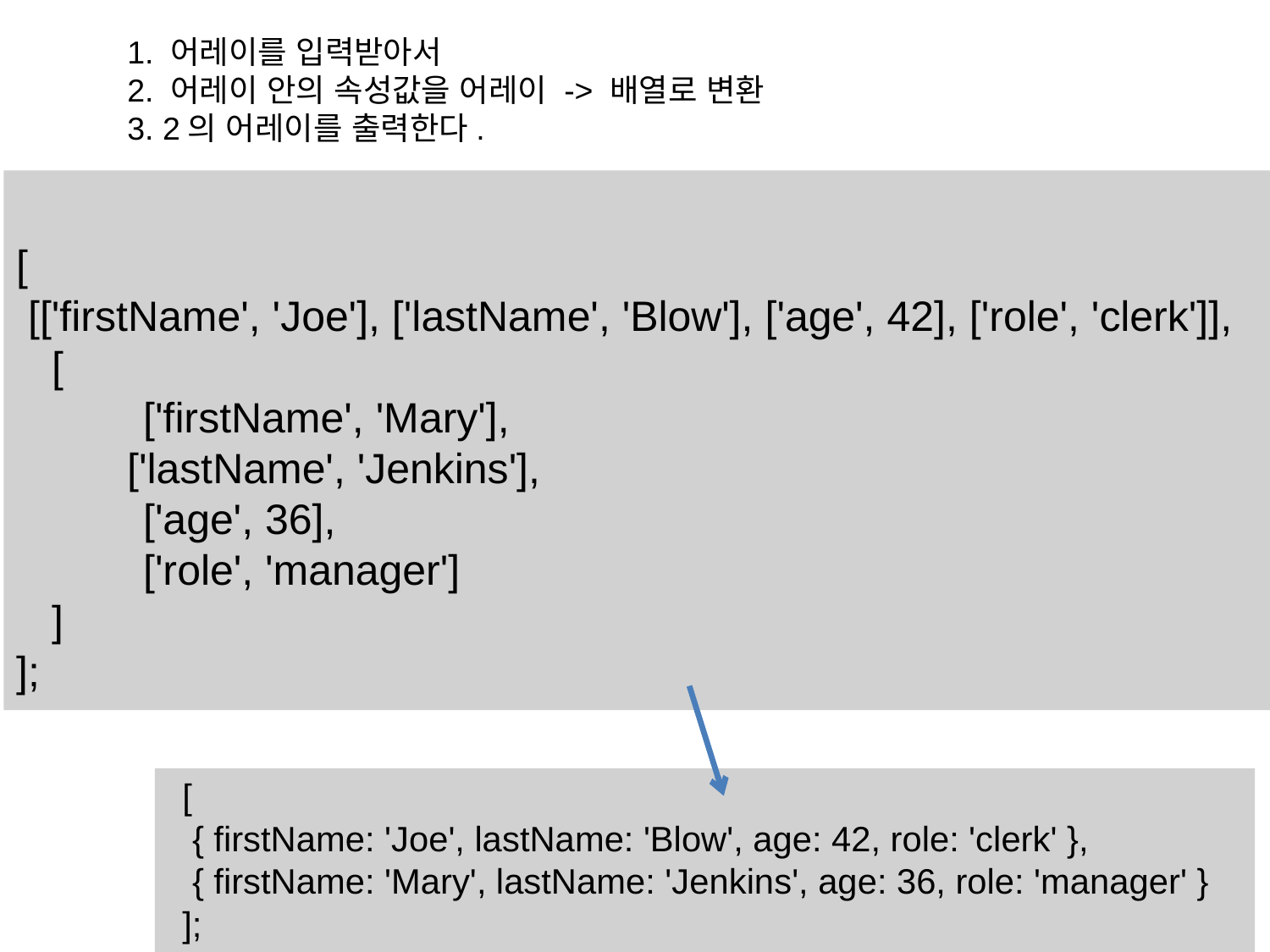

1. 어레이를 입력받아서
2. 어레이 안의 속성값을 어레이 -> 배열로 변환
3. 2의 어레이를 출력한다.

[
 [['firstName', 'Joe'], ['lastName', 'Blow'], ['age', 42], ['role', 'clerk']],
   [
	['firstName', 'Mary'],
    ['lastName', 'Jenkins'],
	['age', 36],
	['role', 'manager']
   ]
];

[
 { firstName: 'Joe', lastName: 'Blow', age: 42, role: 'clerk' },
 { firstName: 'Mary', lastName: 'Jenkins', age: 36, role: 'manager' }
];